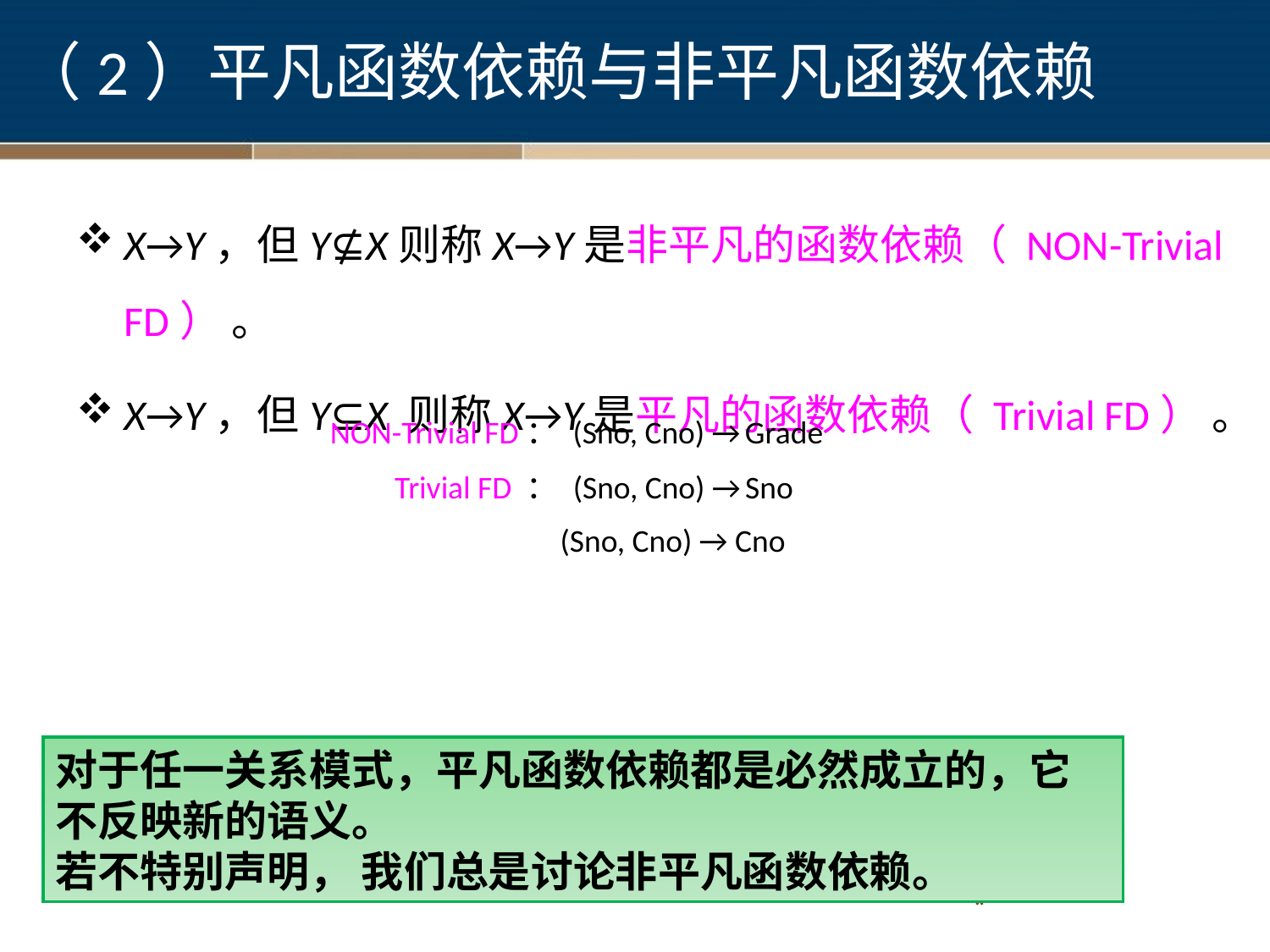

（2）平凡函数依赖与非平凡函数依赖
X→Y，但Y⊈X则称X→Y是非平凡的函数依赖（ NON-Trivial  FD） 。
X→Y，但Y⊆X 则称X→Y是平凡的函数依赖（ Trivial FD） 。

NON-Trivial FD： (Sno, Cno) → Grade
         Trivial FD ： (Sno, Cno) → Sno
                                (Sno, Cno) → Cno
对于任一关系模式，平凡函数依赖都是必然成立的，它不反映新的语义。
若不特别声明， 我们总是讨论非平凡函数依赖。

*